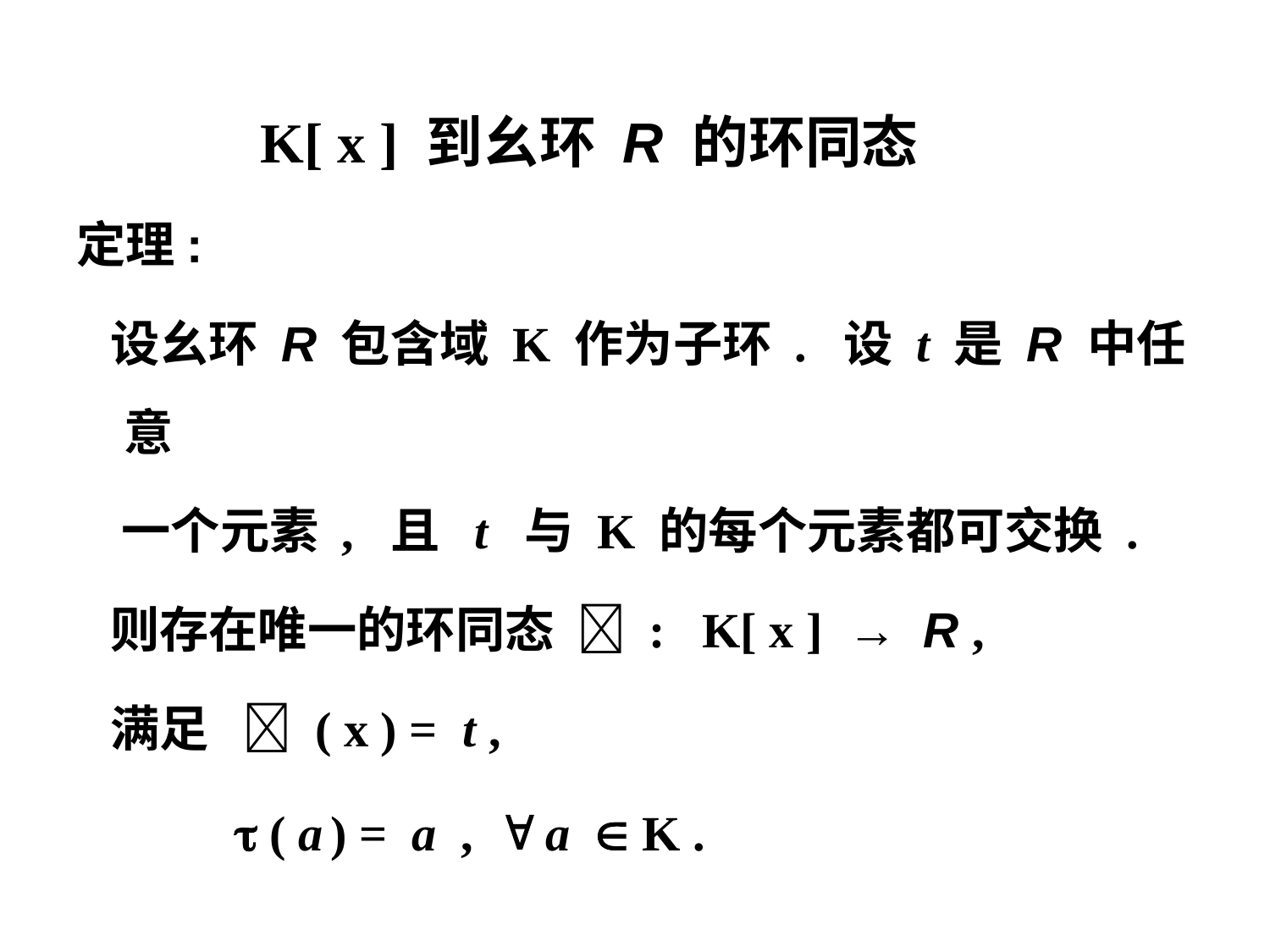

K[ x ] 到幺环 R 的环同态
定理:
  设幺环 R 包含域 K 作为子环 .  设 t 是 R 中任意
   一个元素 ,  且  t  与 K 的每个元素都可交换 .
  则存在唯一的环同态  τ :   K[ x ]  →  R ,
  满足   τ ( x ) =  t ,
             τ ( a ) =  a  ,  ∀ a  ∈ K .